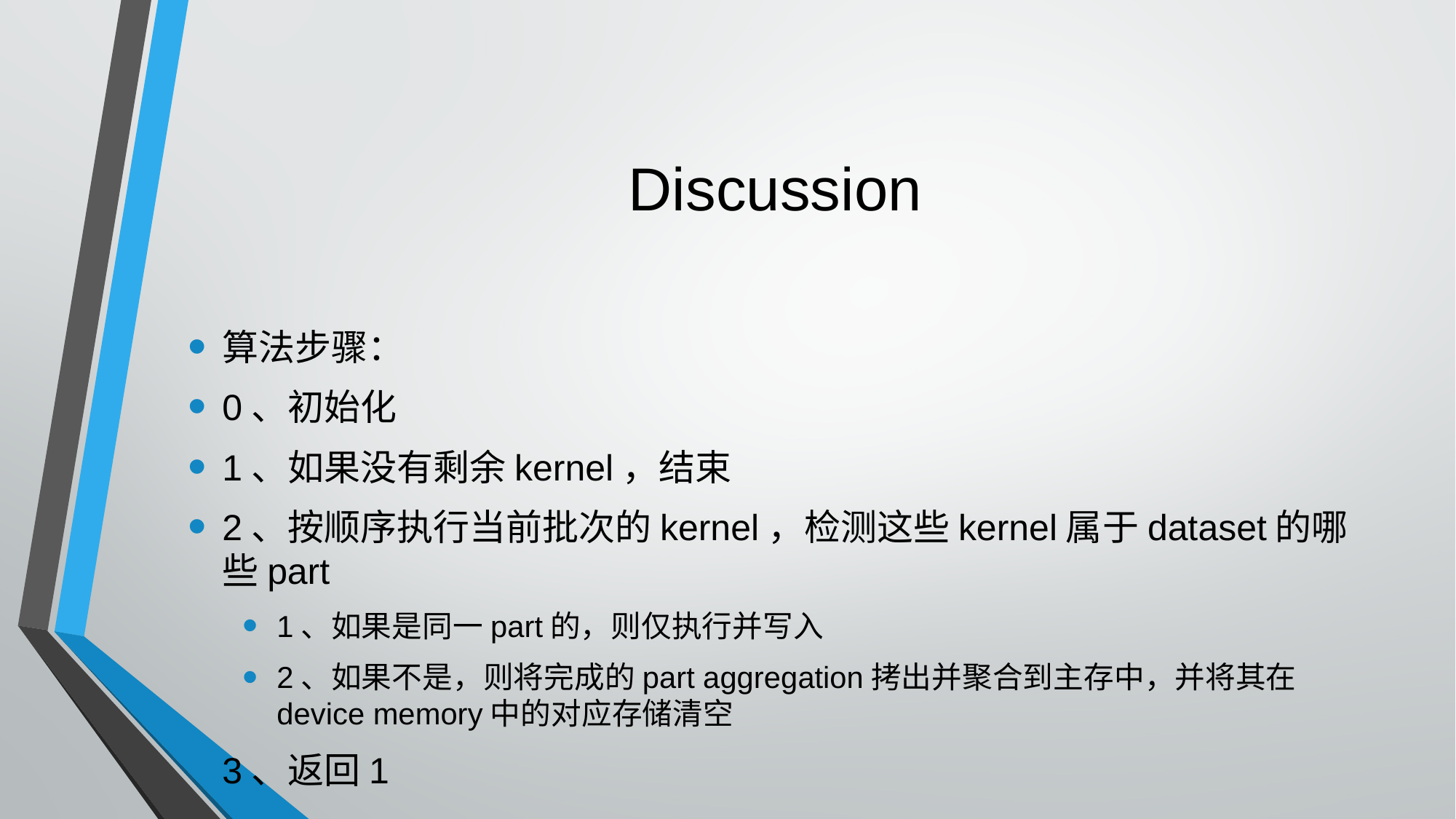

# Discussion
算法步骤：
0、初始化
1、如果没有剩余kernel，结束
2、按顺序执行当前批次的kernel，检测这些kernel属于dataset的哪些part
1、如果是同一part的，则仅执行并写入
2、如果不是，则将完成的part aggregation拷出并聚合到主存中，并将其在device memory中的对应存储清空
3、返回1